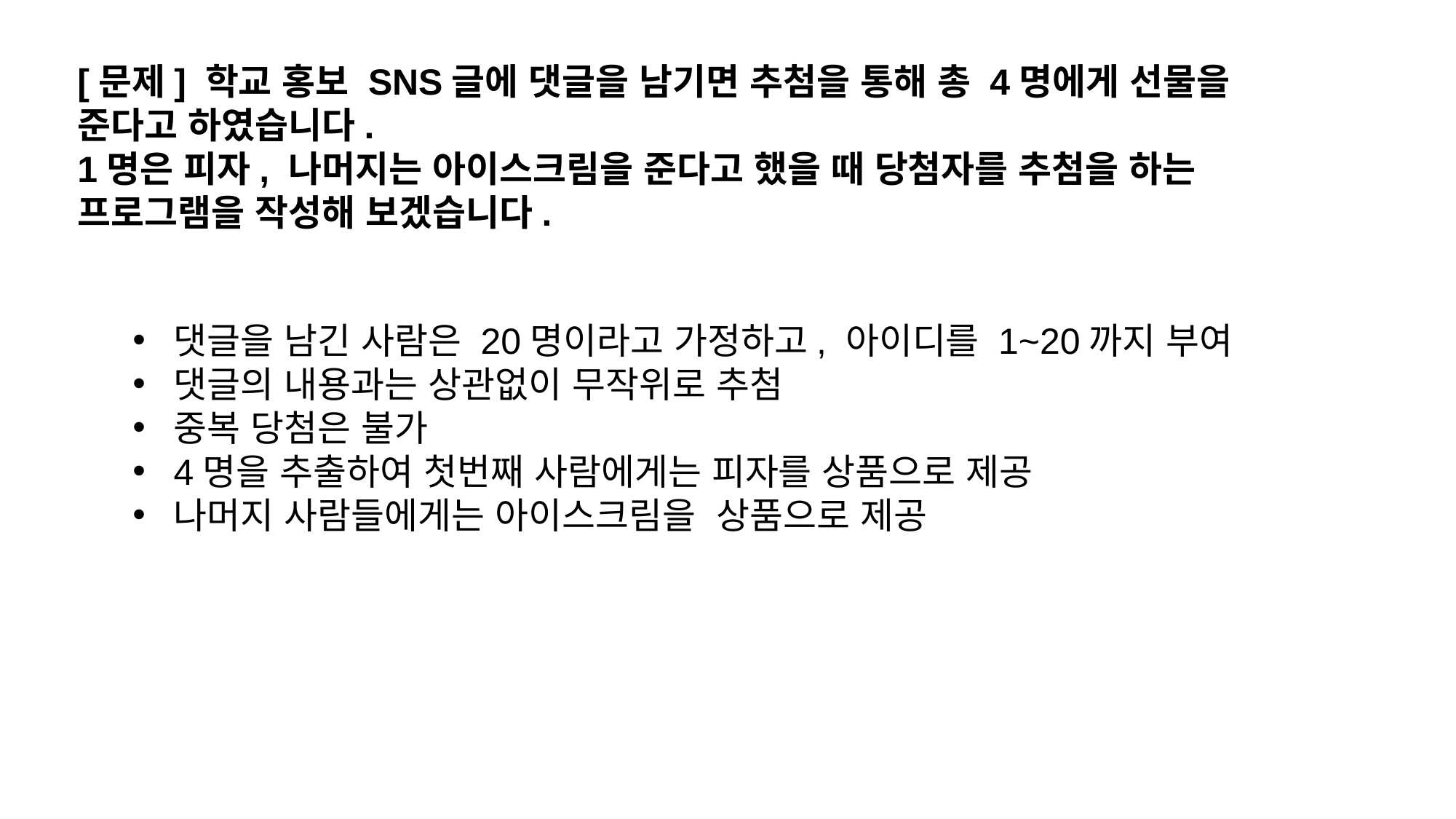

[문제] 학교 홍보 SNS글에 댓글을 남기면 추첨을 통해 총 4명에게 선물을 준다고 하였습니다.
1명은 피자, 나머지는 아이스크림을 준다고 했을 때 당첨자를 추첨을 하는 프로그램을 작성해 보겠습니다.

댓글을 남긴 사람은 20명이라고 가정하고, 아이디를 1~20까지 부여
댓글의 내용과는 상관없이 무작위로 추첨
중복 당첨은 불가
4명을 추출하여 첫번째 사람에게는 피자를 상품으로 제공
나머지 사람들에게는 아이스크림을  상품으로 제공